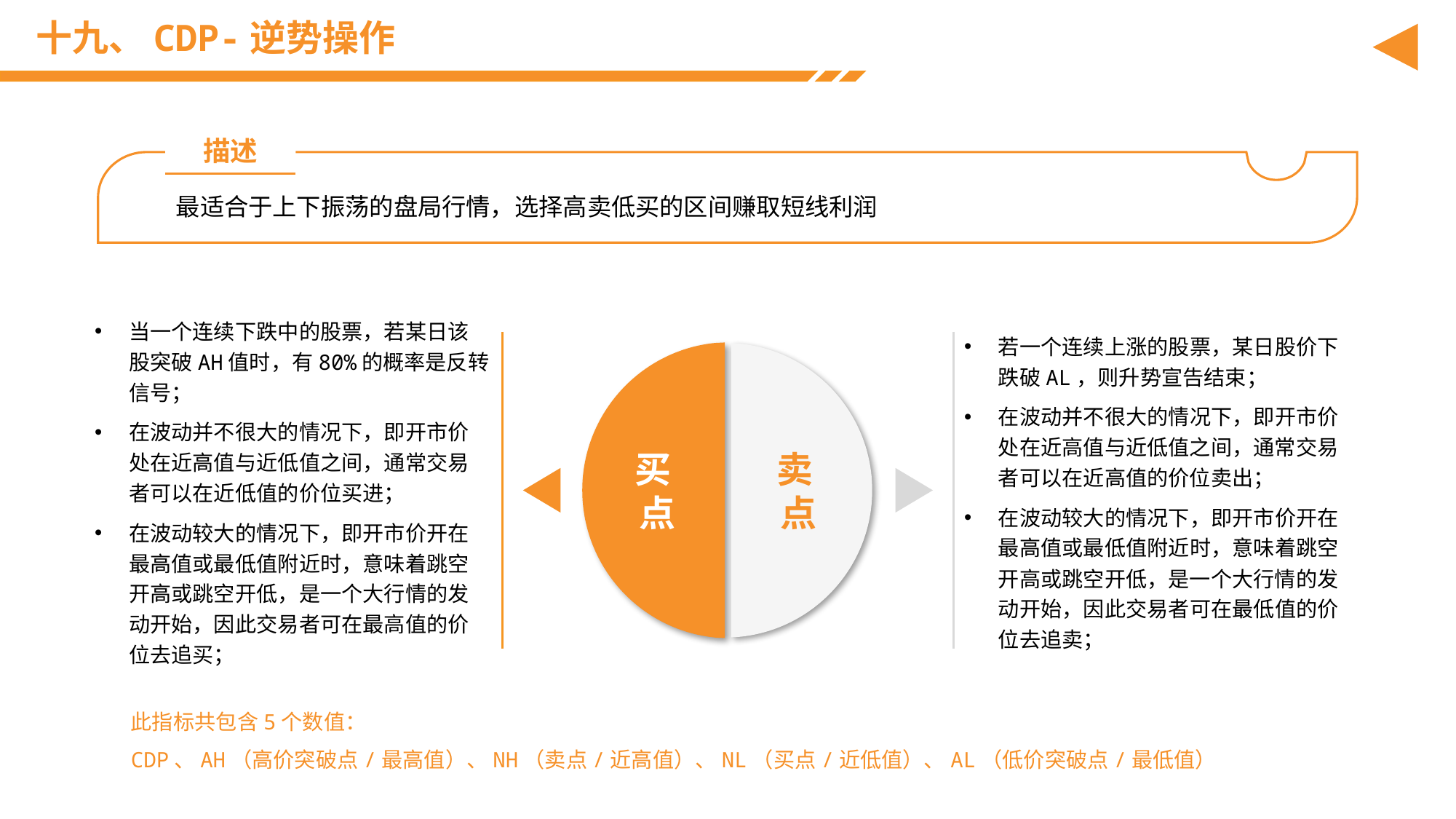

# 十九、CDP-逆势操作

描述

最适合于上下振荡的盘局行情，选择高卖低买的区间赚取短线利润
当一个连续下跌中的股票，若某日该股突破AH值时，有80%的概率是反转信号；
在波动并不很大的情况下，即开市价处在近高值与近低值之间，通常交易者可以在近低值的价位买进；
在波动较大的情况下，即开市价开在最高值或最低值附近时，意味着跳空开高或跳空开低，是一个大行情的发动开始，因此交易者可在最高值的价位去追买；
若一个连续上涨的股票，某日股价下跌破AL，则升势宣告结束；
在波动并不很大的情况下，即开市价处在近高值与近低值之间，通常交易者可以在近高值的价位卖出；
在波动较大的情况下，即开市价开在最高值或最低值附近时，意味着跳空开高或跳空开低，是一个大行情的发动开始，因此交易者可在最低值的价位去追卖；

买
点
卖
点

此指标共包含5个数值：
CDP、AH（高价突破点/最高值）、NH（卖点/近高值）、NL（买点/近低值）、AL（低价突破点/最低值）